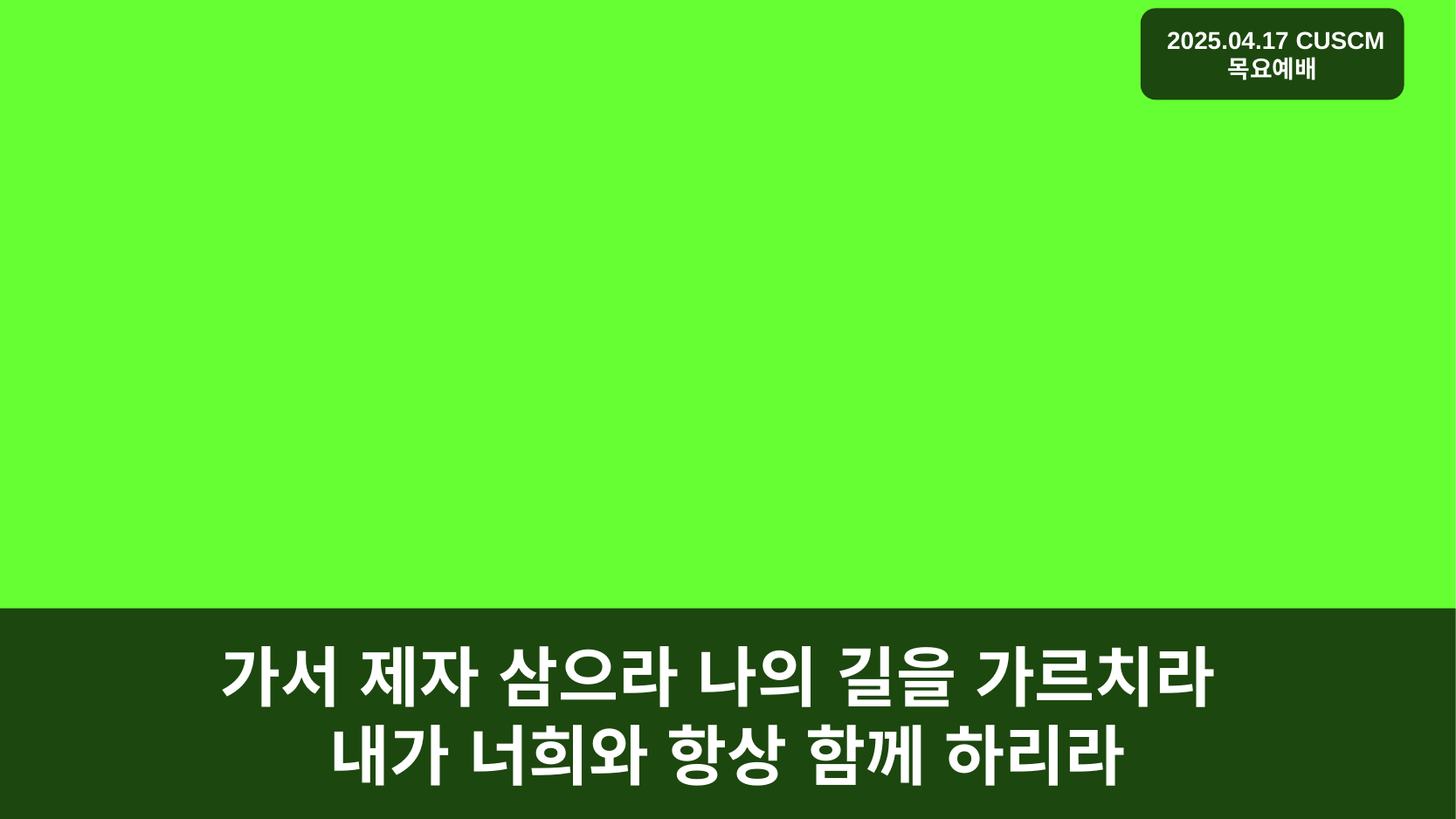

# 가서 제자 삼으라 나의 길을 가르치라 내가 너희와 항상 함께 하리라